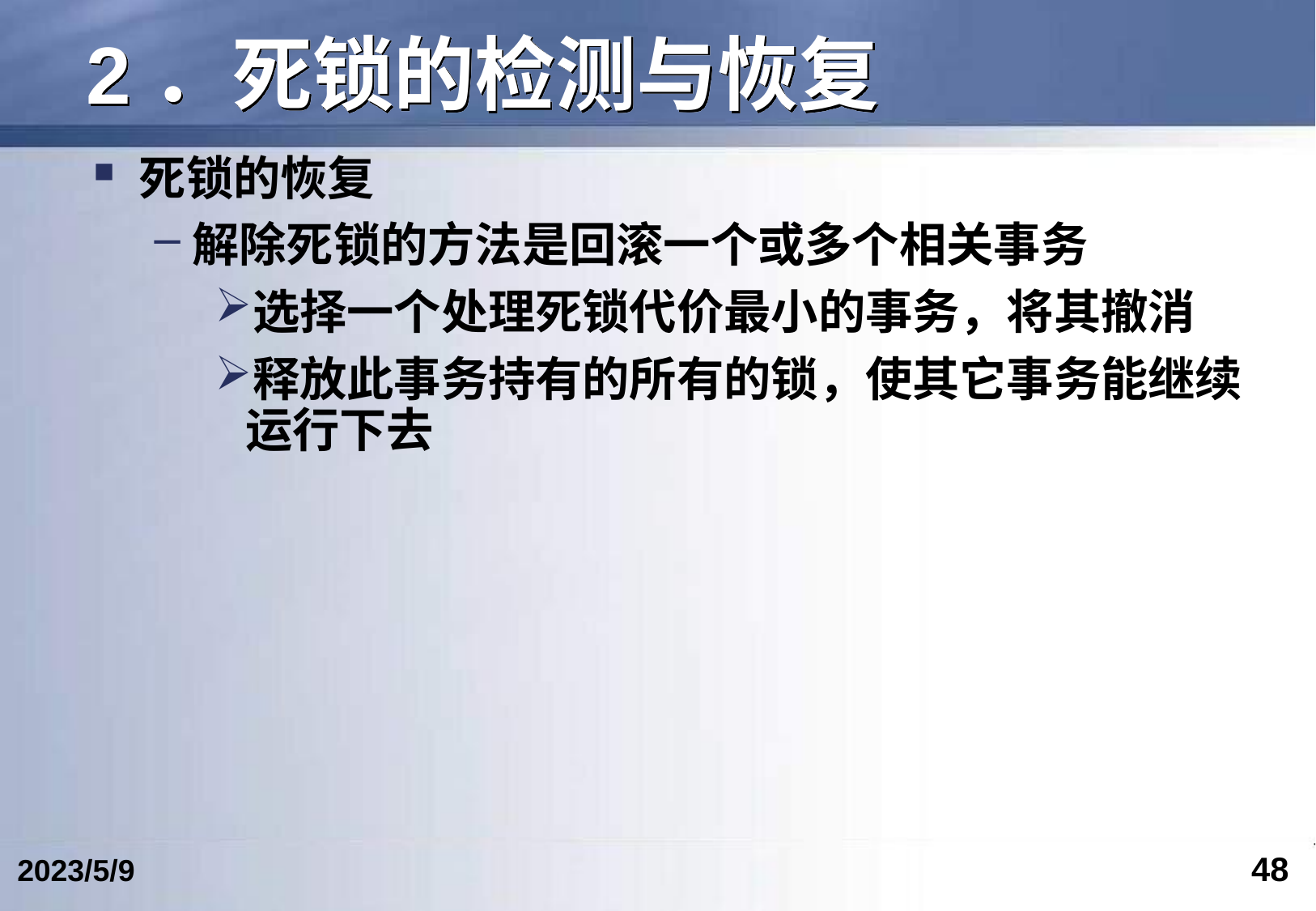

# 2．死锁的检测与恢复
死锁的恢复
解除死锁的方法是回滚一个或多个相关事务
选择一个处理死锁代价最小的事务，将其撤消
释放此事务持有的所有的锁，使其它事务能继续运行下去

48
2023/5/9